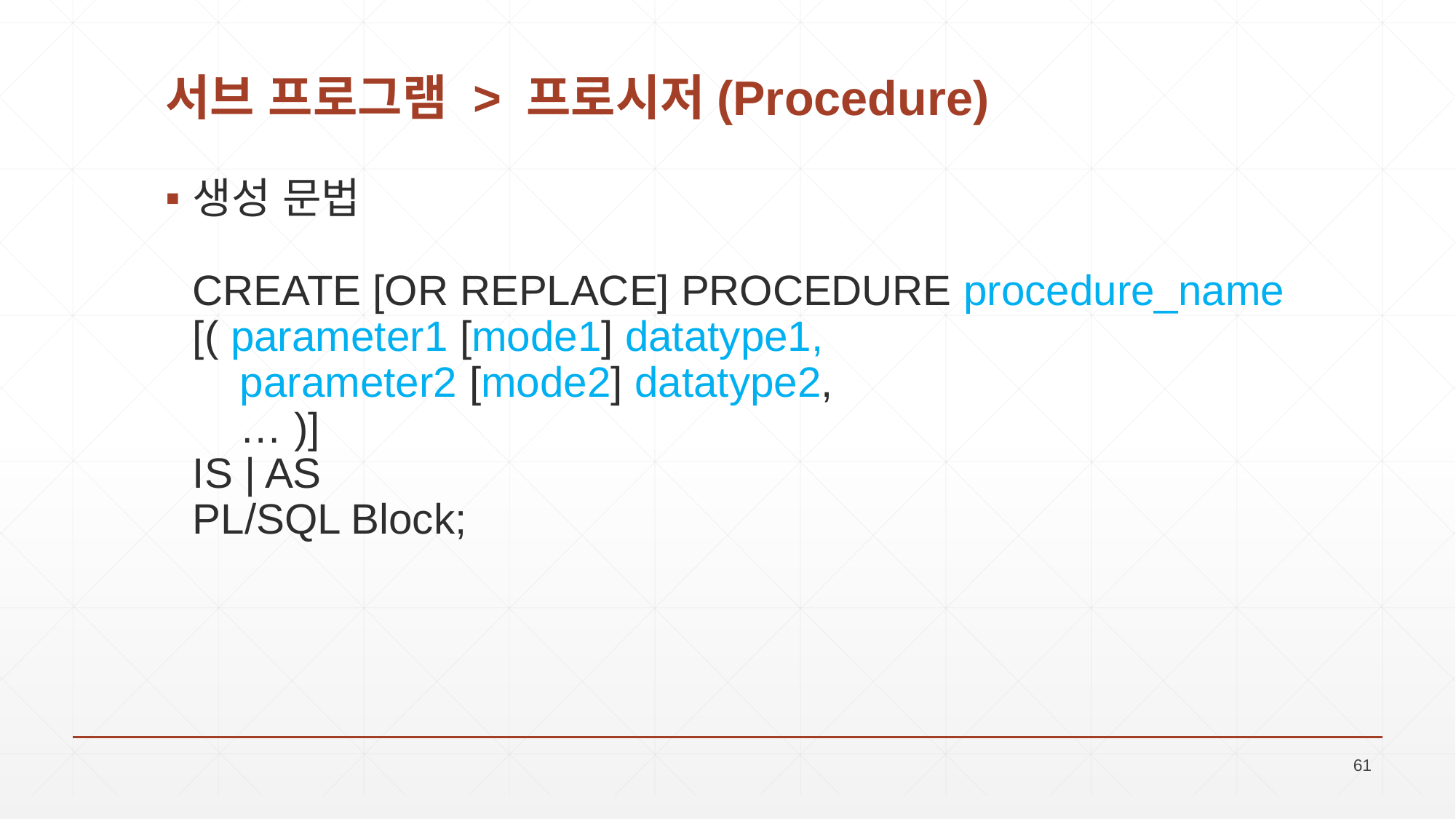

# 서브 프로그램 > 프로시저(Procedure)
생성 문법
CREATE [OR REPLACE] PROCEDURE procedure_name
[( parameter1 [mode1] datatype1,
    parameter2 [mode2] datatype2,
    … )]
IS | AS
PL/SQL Block;
61